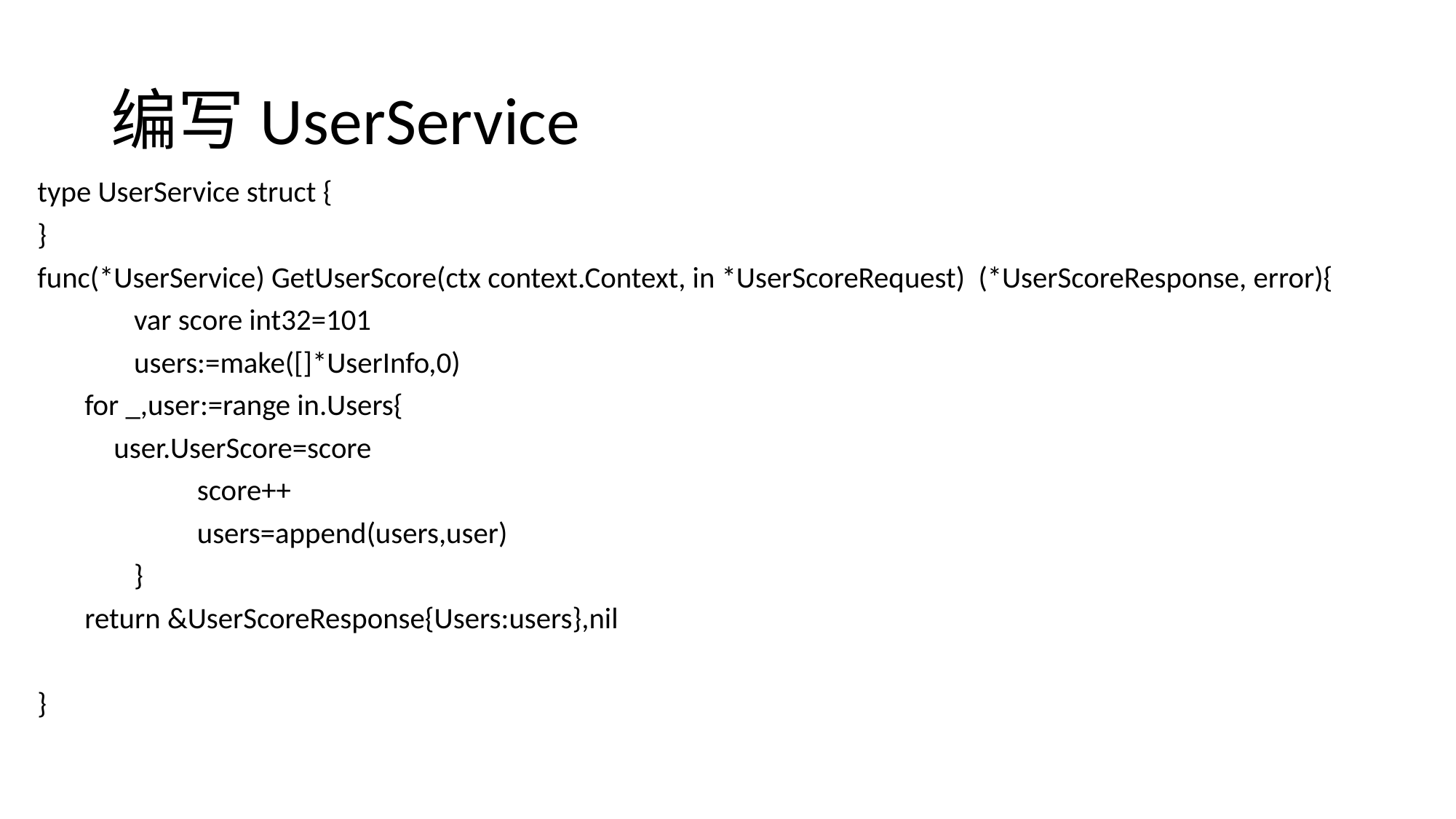

# 编写UserService
type UserService struct {
}
func(*UserService) GetUserScore(ctx context.Context, in *UserScoreRequest)  (*UserScoreResponse, error){
	   var score int32=101
	   users:=make([]*UserInfo,0)
       for _,user:=range in.Users{
       	user.UserScore=score
		 score++
		 users=append(users,user)
	   }
       return &UserScoreResponse{Users:users},nil

}